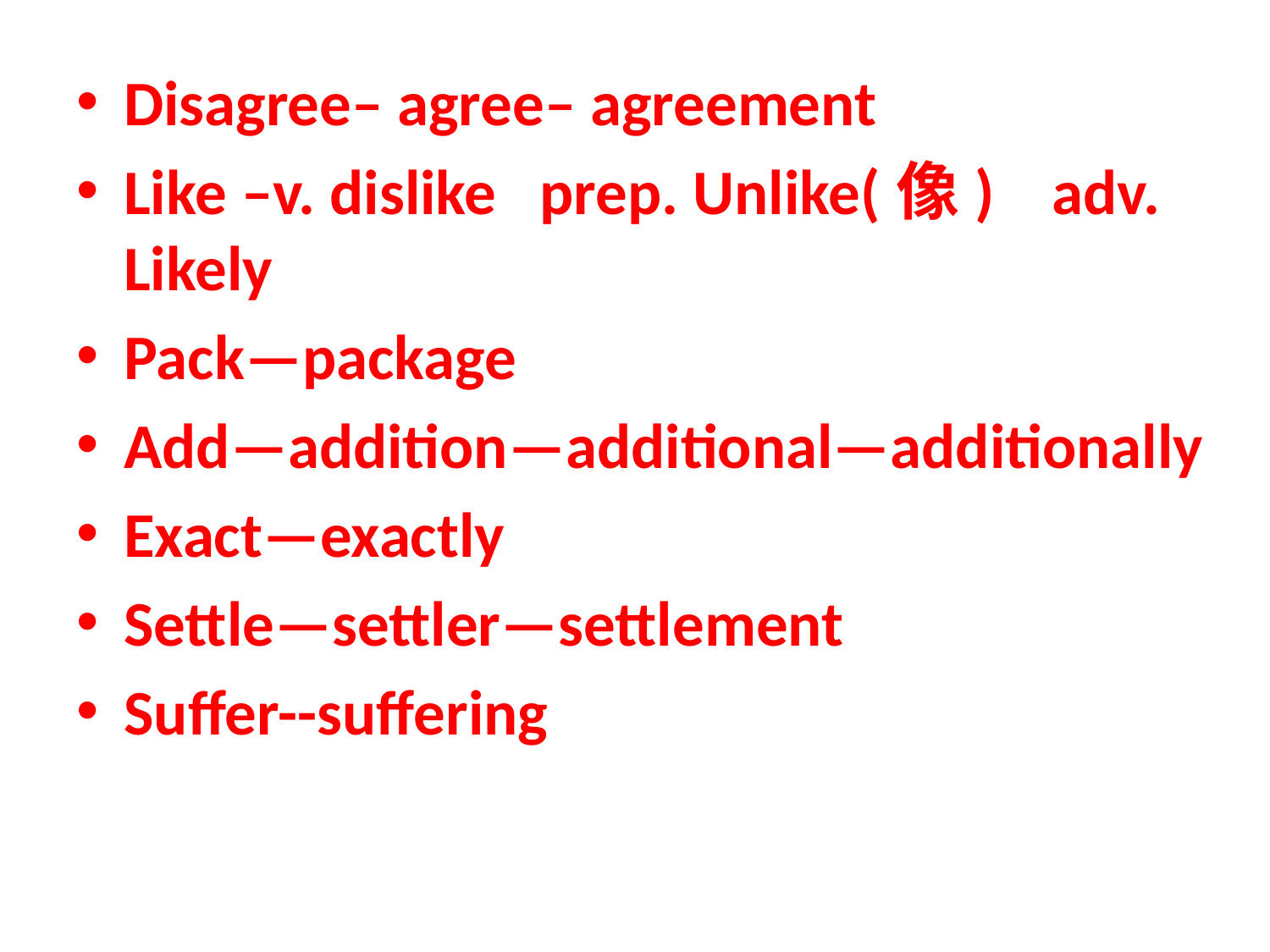

Disagree– agree– agreement
Like –v. dislike   prep. Unlike(像)    adv.  Likely
Pack—package
Add—addition—additional—additionally
Exact—exactly
Settle—settler—settlement
Suffer--suffering